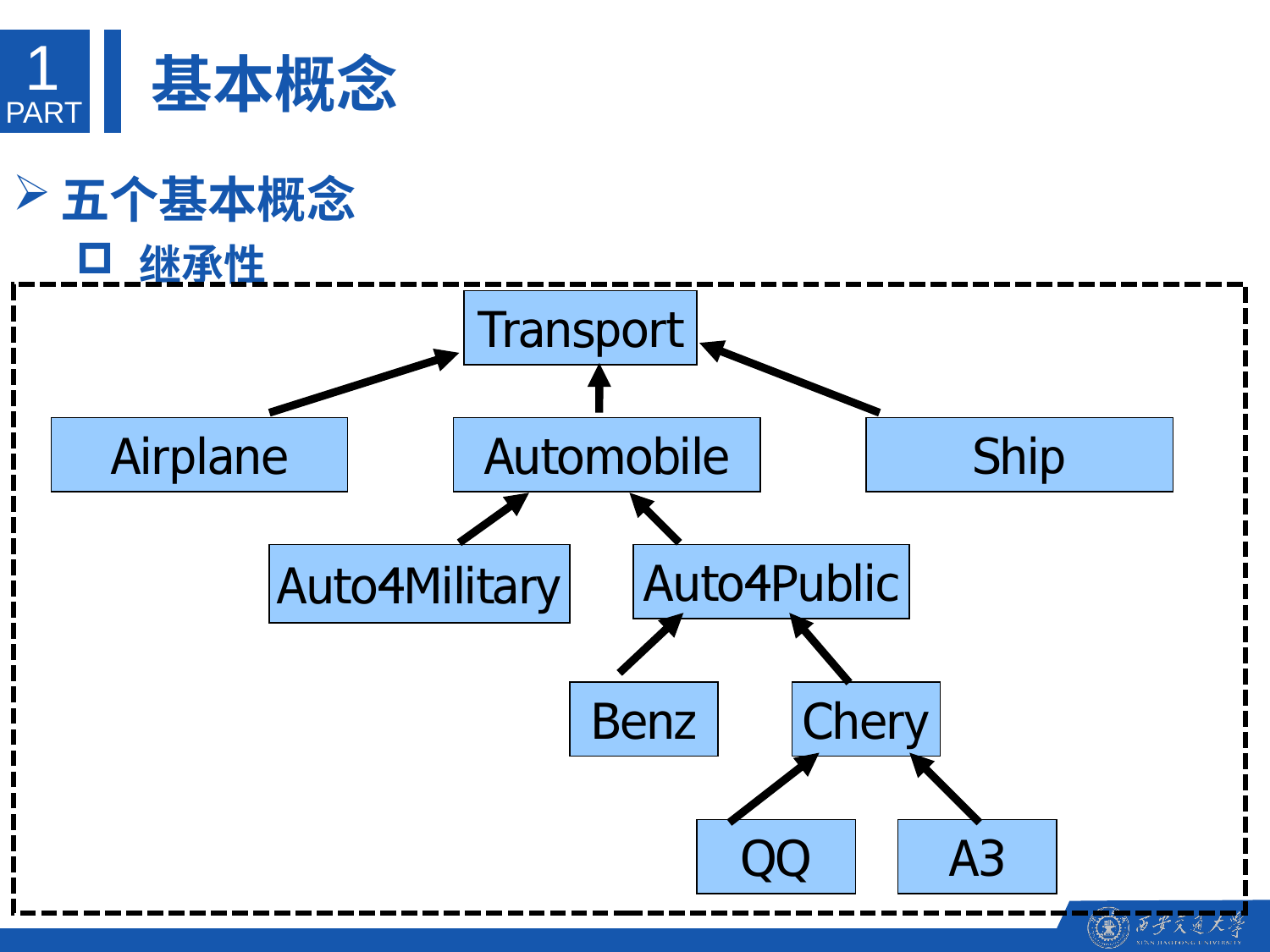

1
基本概念
PART
五个基本概念
继承性

Transport

Airplane
Automobile
Ship

Auto4Military
Auto4Public

Benz
Chery

QQ
A3